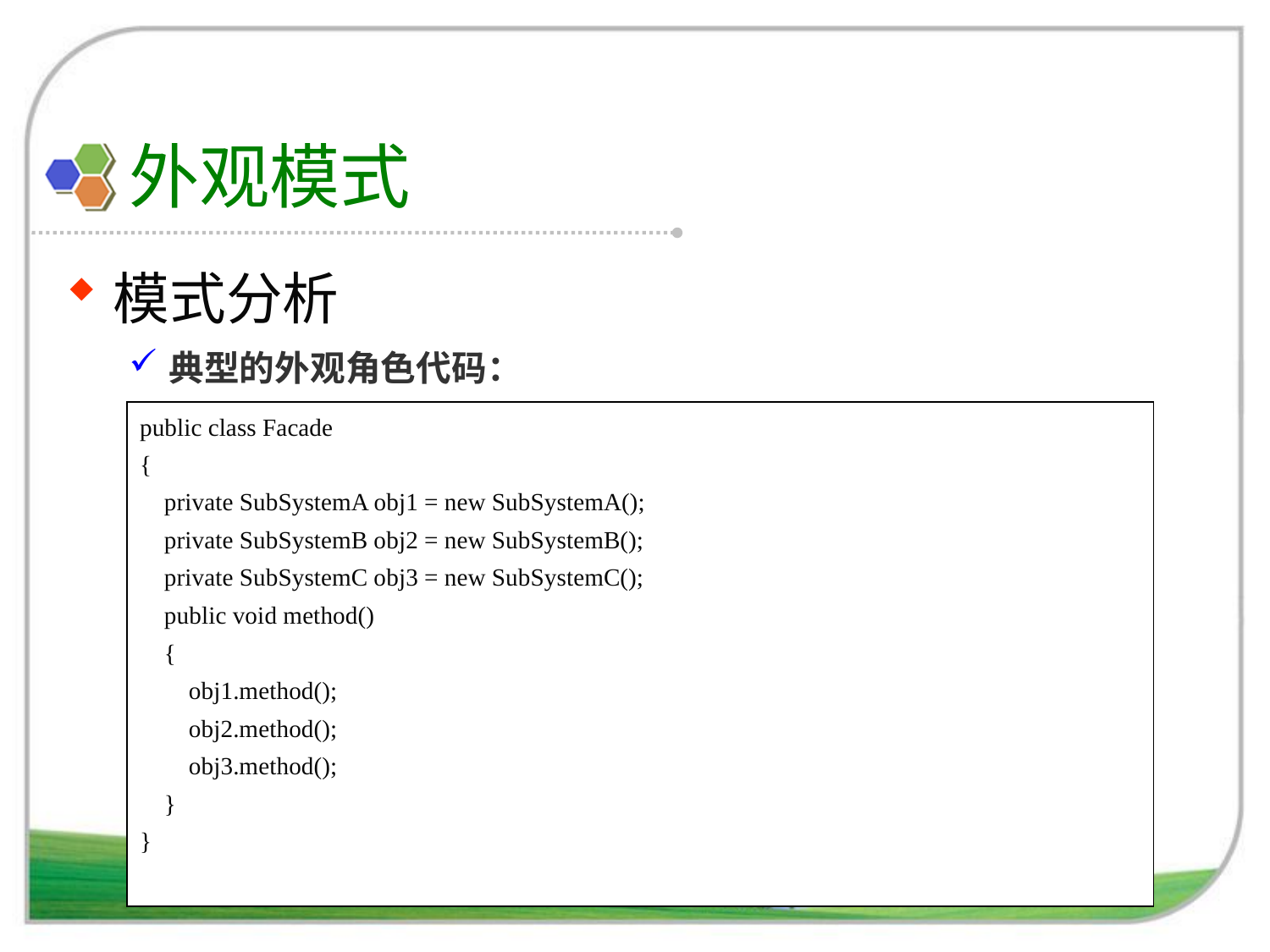

# 外观模式
模式分析
典型的外观角色代码：

| public class Facade { private SubSystemA obj1 = new SubSystemA(); private SubSystemB obj2 = new SubSystemB(); private SubSystemC obj3 = new SubSystemC(); public void method() { obj1.method(); obj2.method(); obj3.method(); } } |
| --- |